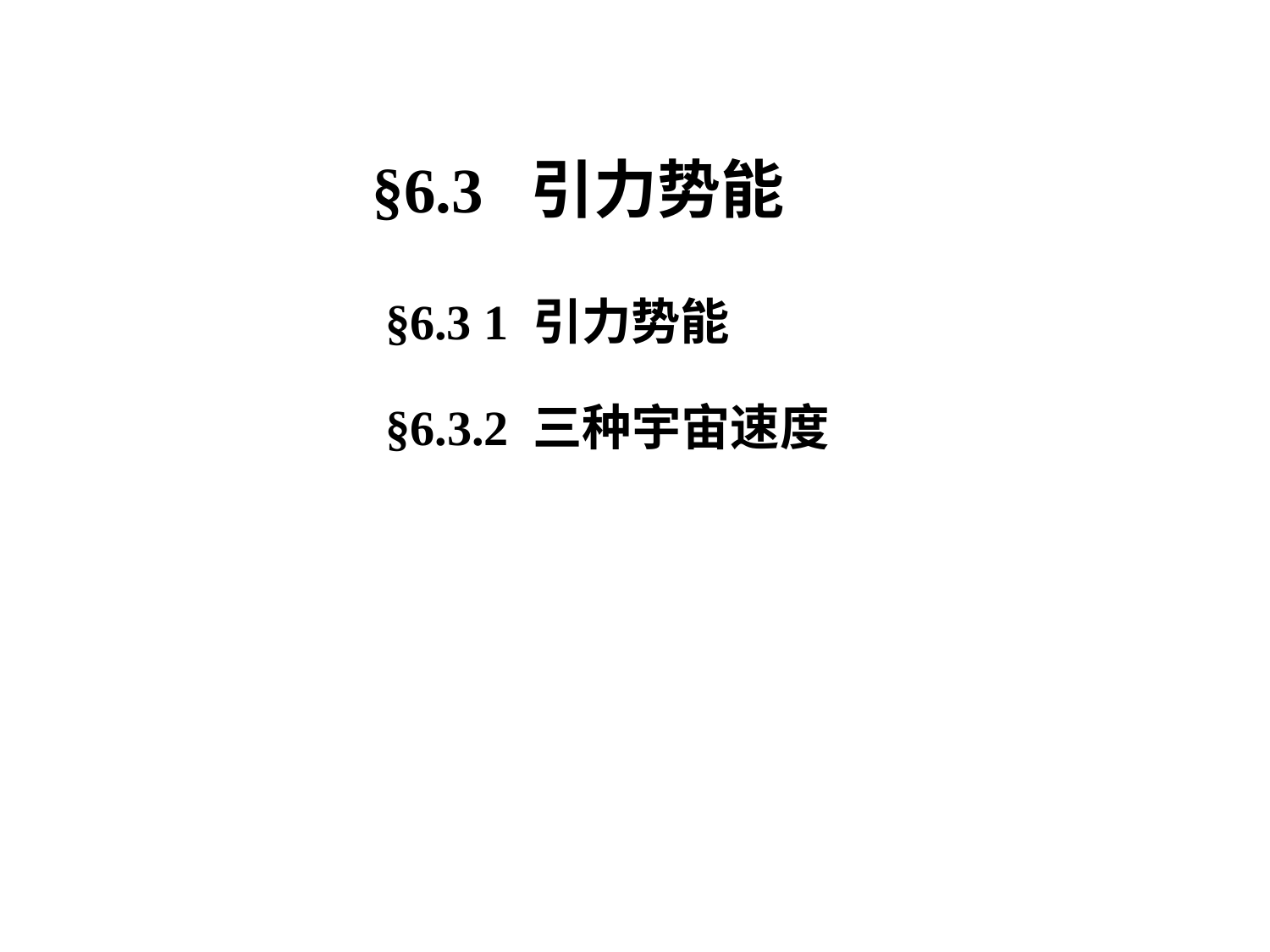

§6.3  引力势能
§6.3 1 引力势能
§6.3.2 三种宇宙速度